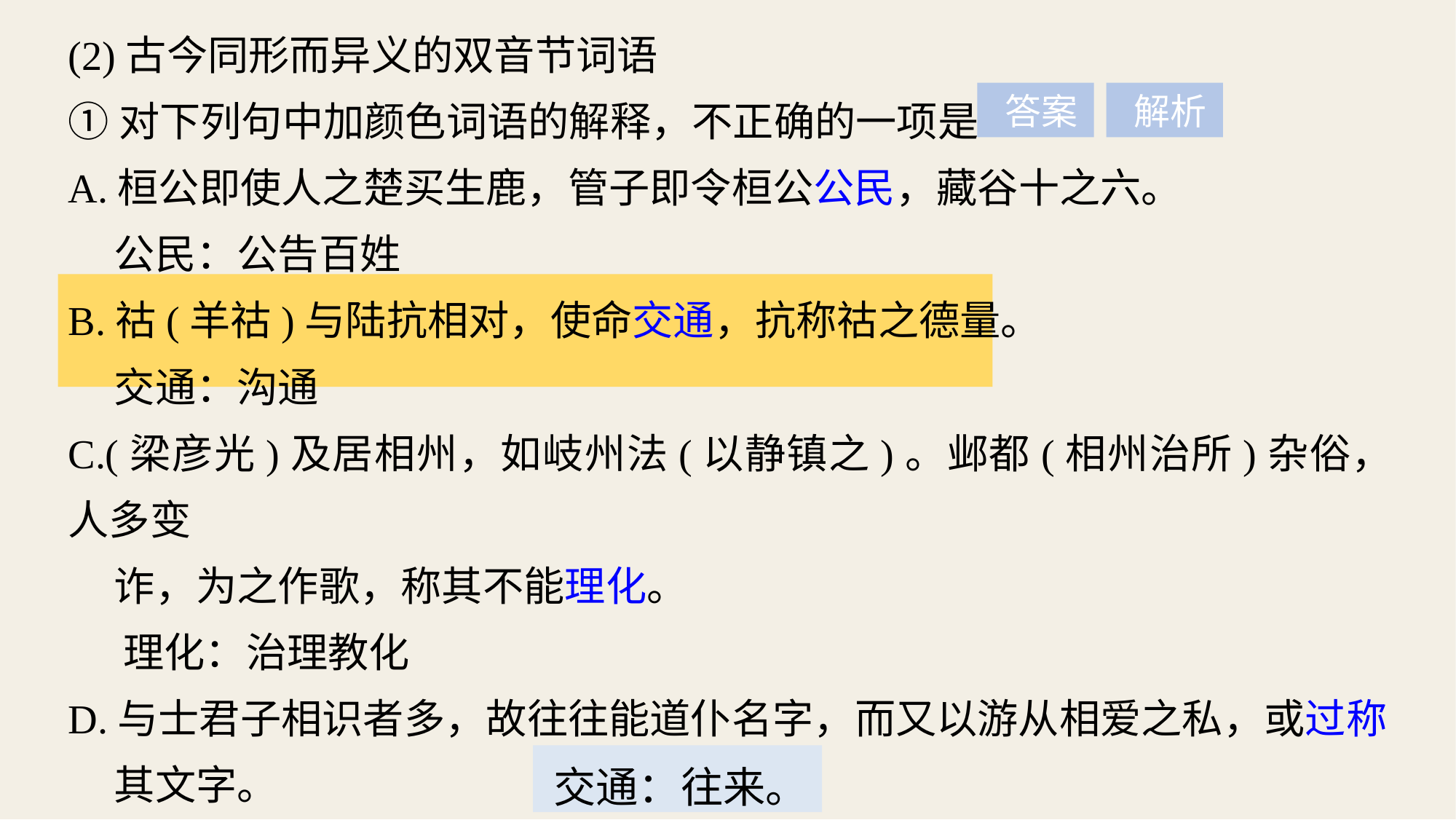

(2)古今同形而异义的双音节词语
①对下列句中加颜色词语的解释，不正确的一项是
A.桓公即使人之楚买生鹿，管子即令桓公公民，藏谷十之六。
    公民：公告百姓
B.祜(羊祜)与陆抗相对，使命交通，抗称祜之德量。
    交通：沟通
C.(梁彦光)及居相州，如岐州法(以静镇之)。邺都(相州治所)杂俗，人多变
    诈，为之作歌，称其不能理化。
     理化：治理教化
D.与士君子相识者多，故往往能道仆名字，而又以游从相爱之私，或过称
    其文字。
    过称：过分称赞
 答案
 解析

交通：往来。